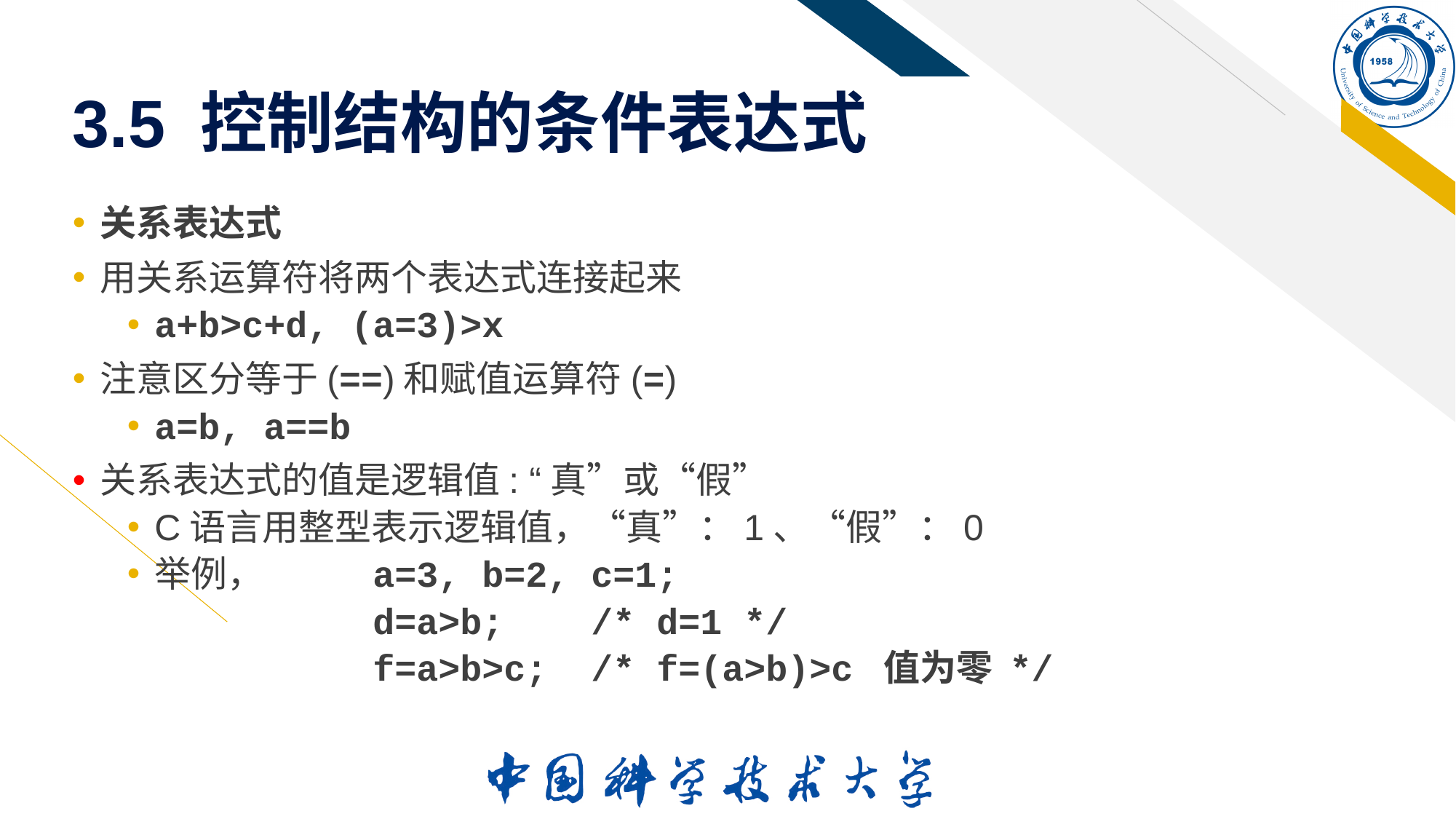

# 3.5 控制结构的条件表达式
关系表达式
用关系运算符将两个表达式连接起来
a+b>c+d, (a=3)>x
注意区分等于(==)和赋值运算符(=)
a=b, a==b
关系表达式的值是逻辑值: “真”或“假”
C语言用整型表示逻辑值，“真”：1、“假”：0
举例，	a=3, b=2, c=1;
			d=a>b;	/* d=1 */
			f=a>b>c;	/* f=(a>b)>c 值为零 */